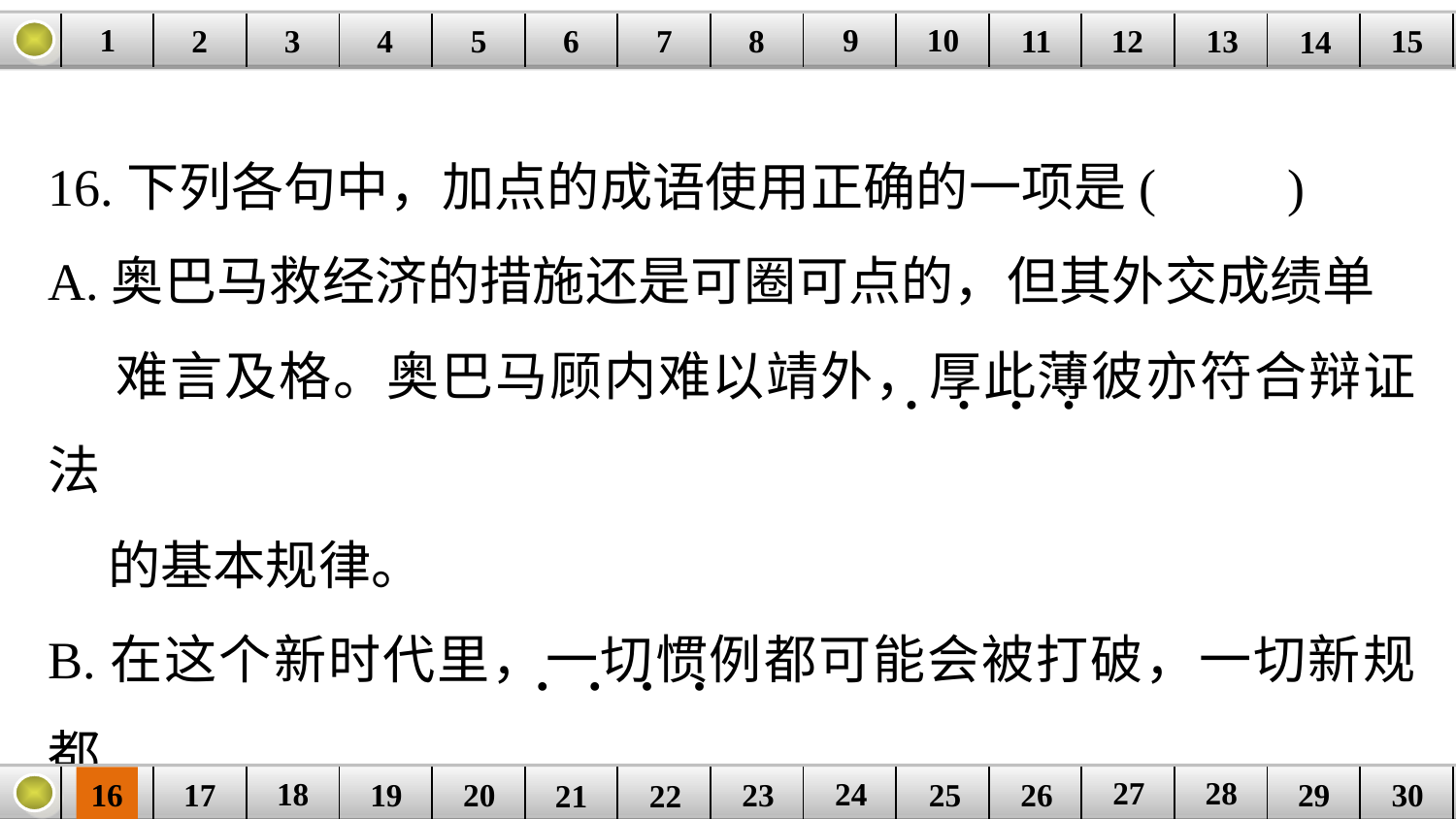

9
10
1
3
4
5
6
8
11
2
12
15
|  |  |  |  |  |  |  |  |  |  |  |  |  |  |  |
| --- | --- | --- | --- | --- | --- | --- | --- | --- | --- | --- | --- | --- | --- | --- |
7
13
14

16.下列各句中，加点的成语使用正确的一项是(　　)
A.奥巴马救经济的措施还是可圈可点的，但其外交成绩单
    难言及格。奥巴马顾内难以靖外，厚此薄彼亦符合辩证法
    的基本规律。
B.在这个新时代里，一切惯例都可能会被打破，一切新规都
    要重新学习，直到习以为常。
.   .   .   .
.   .   .   .

27
28
18
24
16
25
26
30
|  |  |  |  |  |  |  |  |  |  |  |  |  |  |  |
| --- | --- | --- | --- | --- | --- | --- | --- | --- | --- | --- | --- | --- | --- | --- |
23
17
19
20
29
21
22